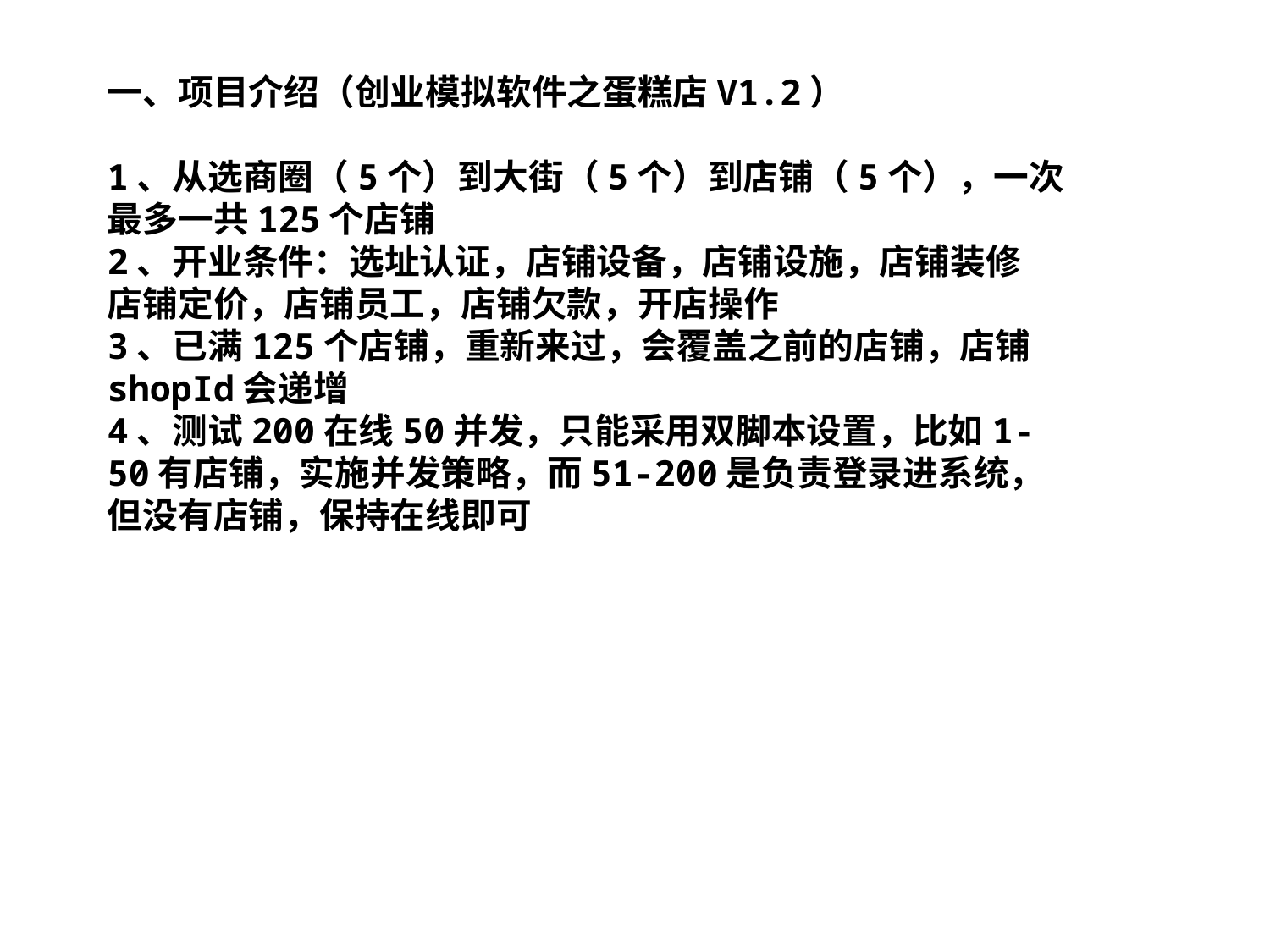

一、项目介绍（创业模拟软件之蛋糕店V1.2）

1、从选商圈（5个）到大街（5个）到店铺（5个），一次最多一共125个店铺
2、开业条件：选址认证，店铺设备，店铺设施，店铺装修
店铺定价，店铺员工，店铺欠款，开店操作
3、已满125个店铺，重新来过，会覆盖之前的店铺，店铺shopId会递增
4、测试200在线50并发，只能采用双脚本设置，比如1-50有店铺，实施并发策略，而51-200是负责登录进系统，但没有店铺，保持在线即可